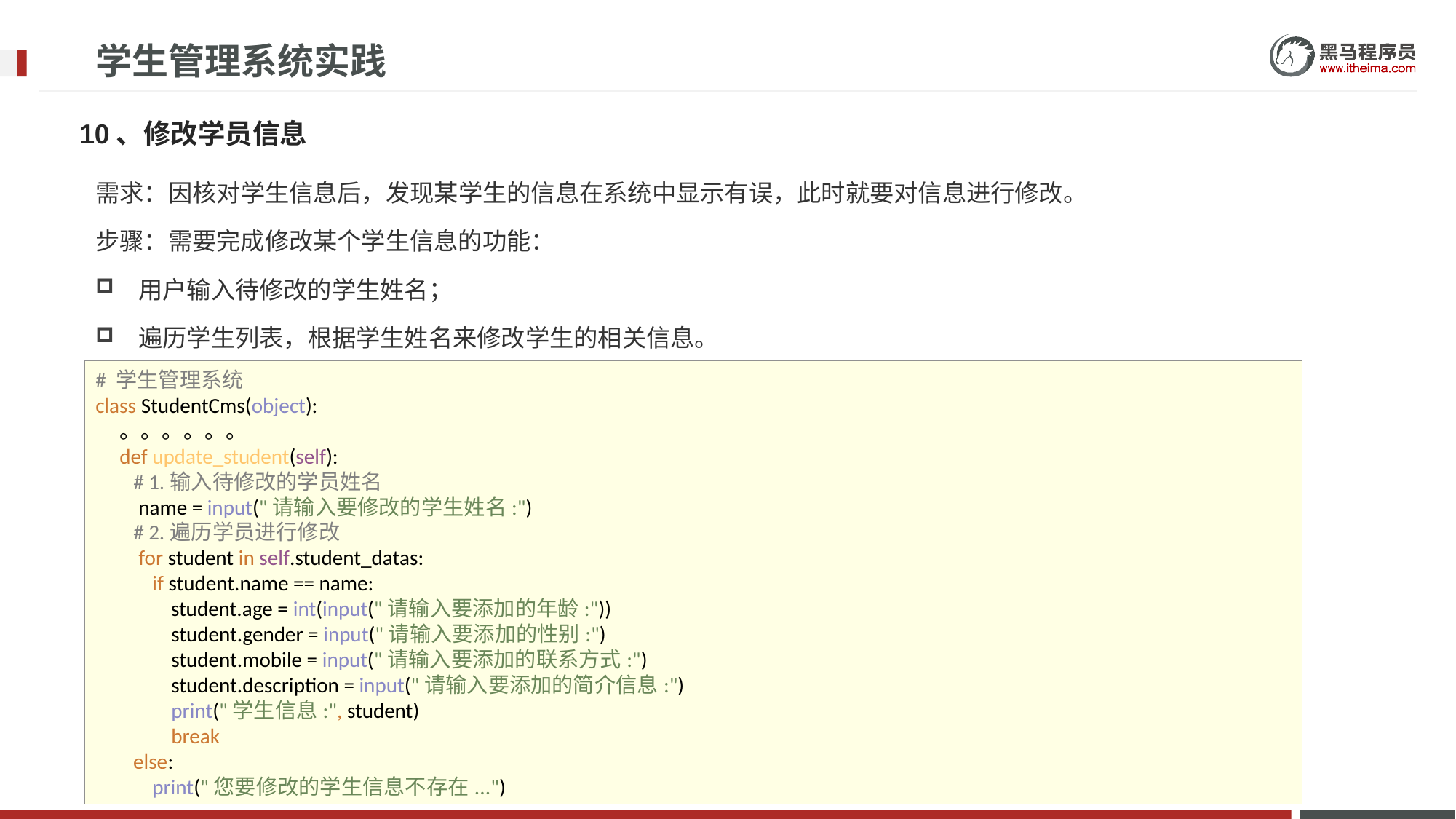

# 学生管理系统实践
10、修改学员信息
需求：因核对学生信息后，发现某学生的信息在系统中显示有误，此时就要对信息进行修改。
步骤：需要完成修改某个学生信息的功能：
用户输入待修改的学生姓名；
遍历学生列表，根据学生姓名来修改学生的相关信息。

# 学生管理系统 class StudentCms(object): 。。。。。。 def update_student(self): # 1.输入待修改的学员姓名 name = input("请输入要修改的学生姓名:") # 2.遍历学员进行修改 for student in self.student_datas: if student.name == name: student.age = int(input("请输入要添加的年龄:")) student.gender = input("请输入要添加的性别:") student.mobile = input("请输入要添加的联系方式:") student.description = input("请输入要添加的简介信息:") print("学生信息:", student) break else: print("您要修改的学生信息不存在...")